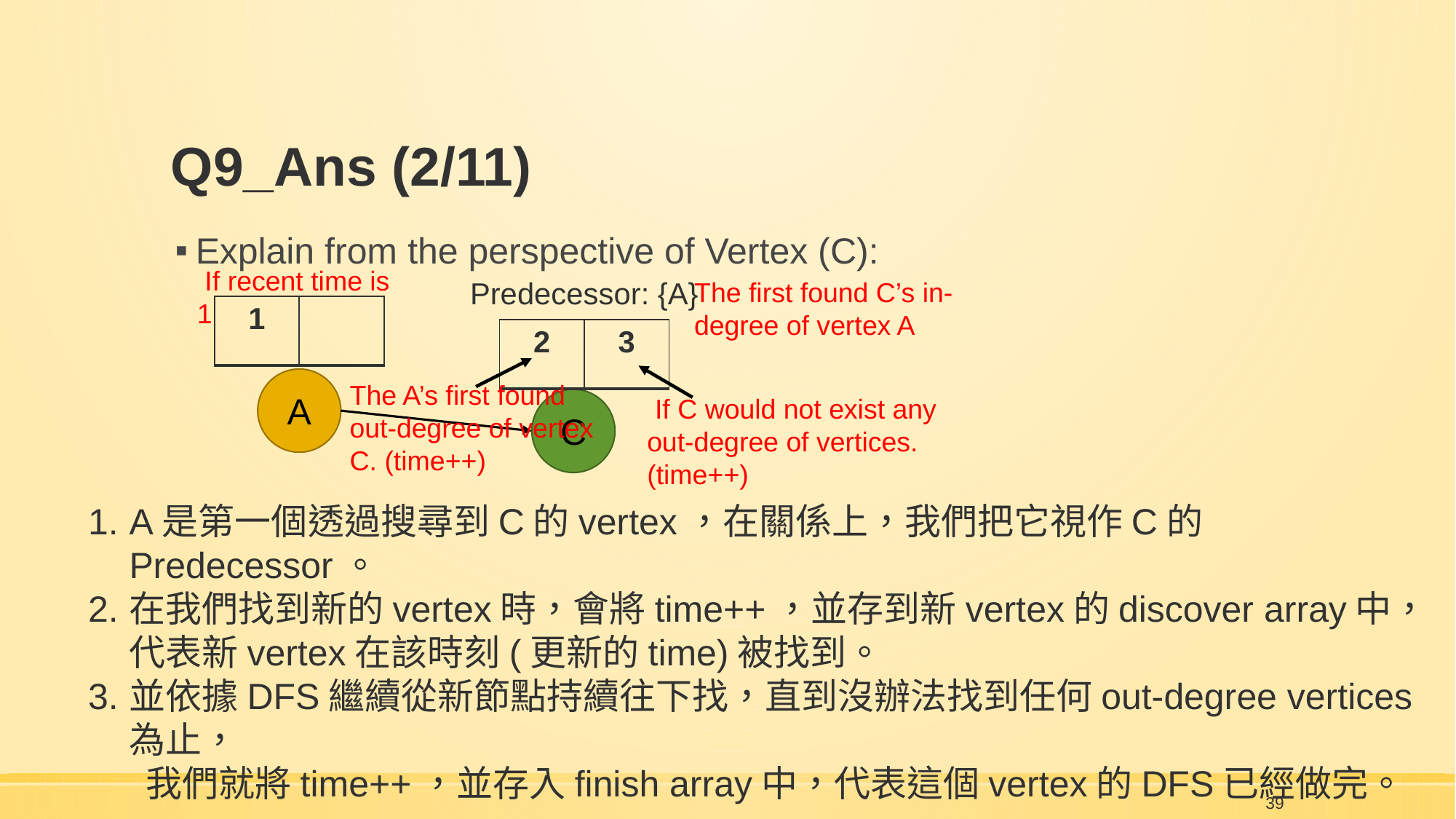

# Q9_Ans (2/11)
Explain from the perspective of Vertex (C):
 If recent time is 1
Predecessor: {A}
The first found C’s in-degree of vertex A
| 1 |  |
| --- | --- |
| 2 | 3 |
| --- | --- |
A
The A’s first found out-degree of vertex C. (time++)
 If C would not exist any out-degree of vertices. (time++)
C
A是第一個透過搜尋到C的vertex，在關係上，我們把它視作C的Predecessor。
在我們找到新的vertex時，會將time++，並存到新vertex的discover array中，代表新vertex在該時刻(更新的time)被找到。
並依據DFS繼續從新節點持續往下找，直到沒辦法找到任何out-degree vertices為止，
      我們就將time++，並存入finish array中，代表這個vertex的DFS已經做完。
39